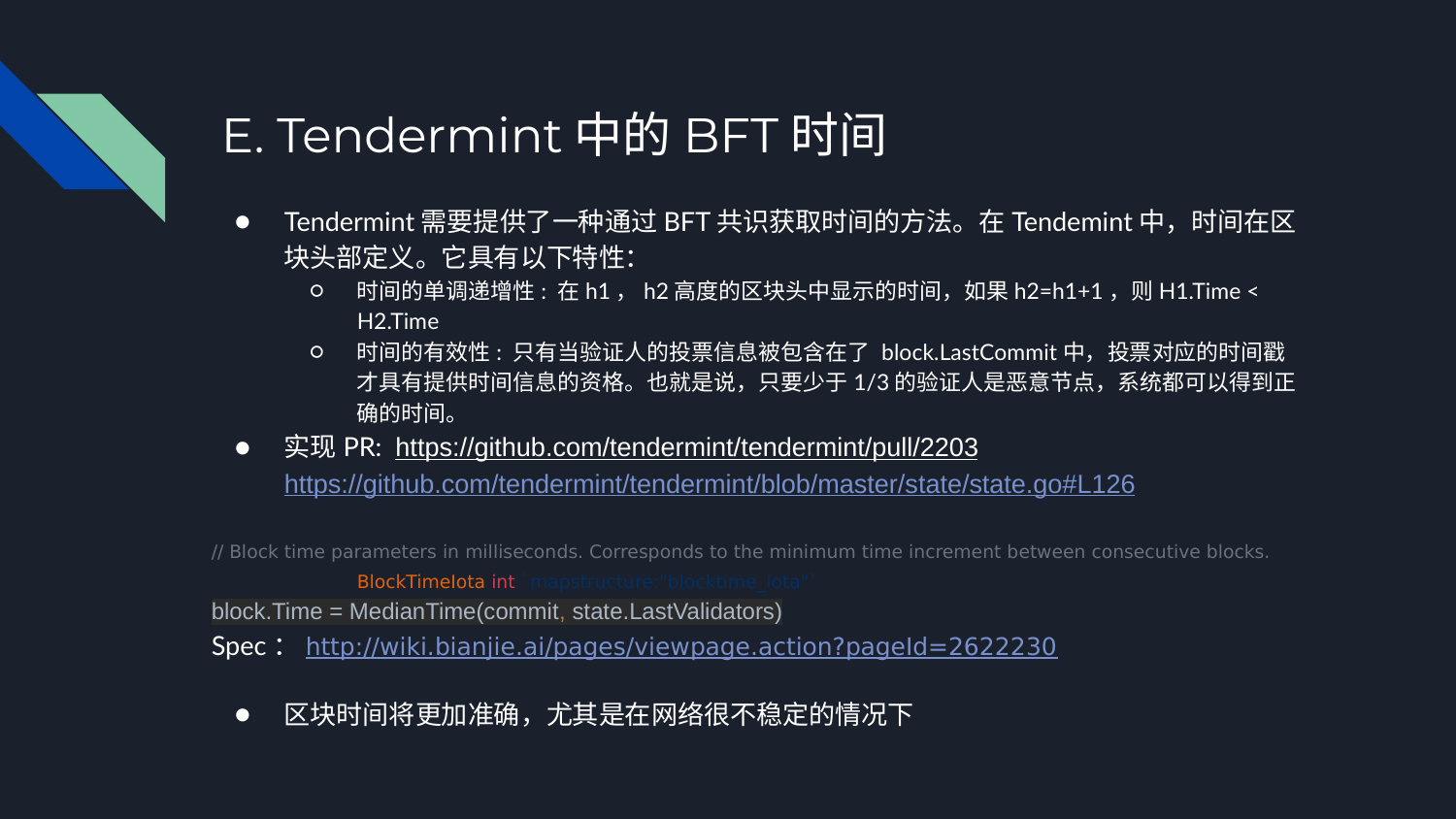

# E. Tendermint中的BFT时间

Tendermint需要提供了一种通过BFT共识获取时间的方法。在Tendemint中，时间在区块头部定义。它具有以下特性：
时间的单调递增性: 在h1，h2高度的区块头中显示的时间，如果h2=h1+1，则H1.Time < H2.Time
时间的有效性: 只有当验证人的投票信息被包含在了 block.LastCommit中，投票对应的时间戳才具有提供时间信息的资格。也就是说，只要少于1/3的验证人是恶意节点，系统都可以得到正确的时间。
实现PR:  https://github.com/tendermint/tendermint/pull/2203 https://github.com/tendermint/tendermint/blob/master/state/state.go#L126
// Block time parameters in milliseconds. Corresponds to the minimum time increment between consecutive blocks.
	BlockTimeIota int `mapstructure:"blocktime_iota"`
block.Time = MedianTime(commit, state.LastValidators)
Spec：http://wiki.bianjie.ai/pages/viewpage.action?pageId=2622230
区块时间将更加准确，尤其是在网络很不稳定的情况下